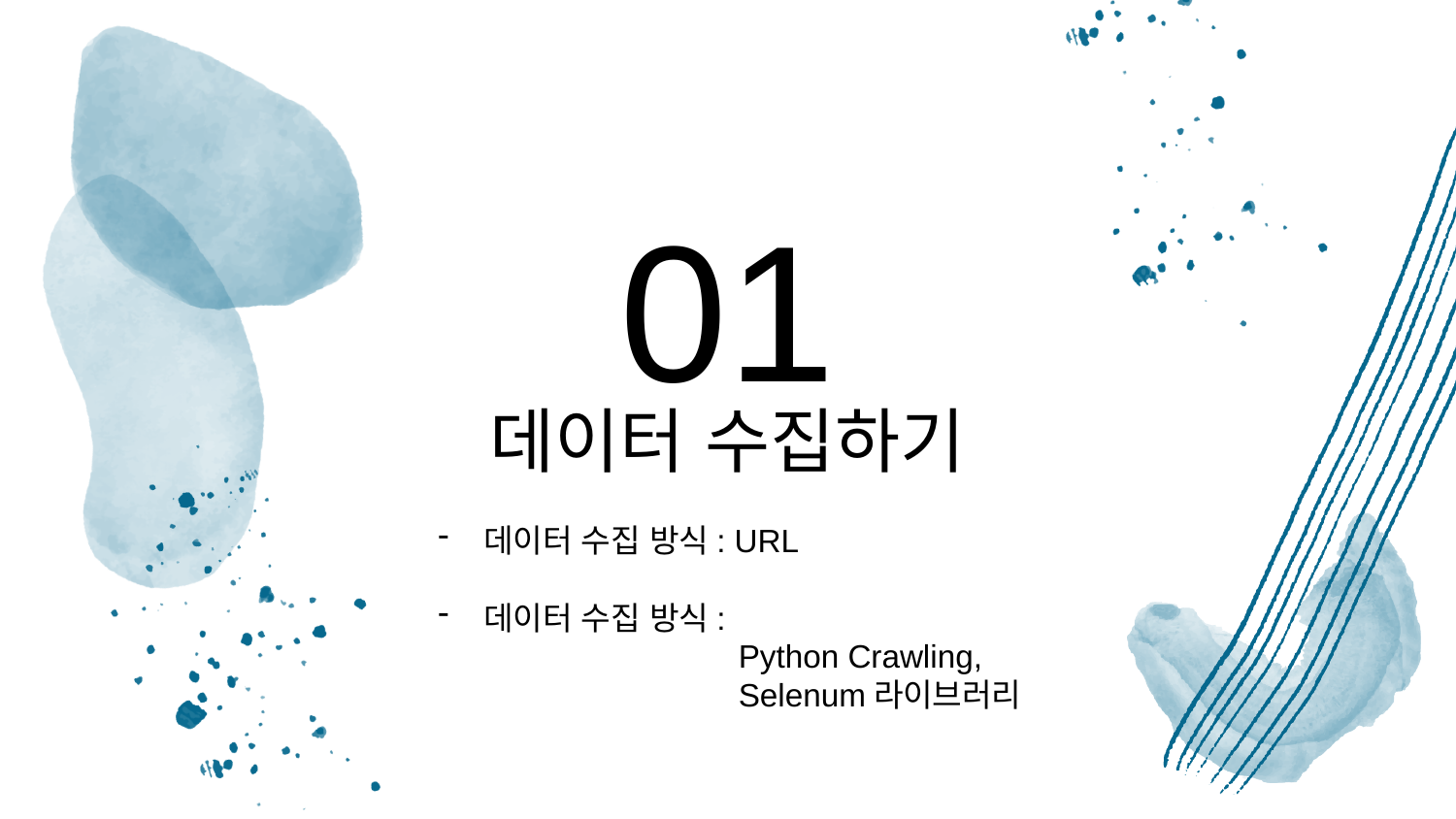

01
# 데이터 수집하기
데이터 수집 방식: URL

데이터 수집 방식:
		 Python Crawling,
		 Selenum라이브러리